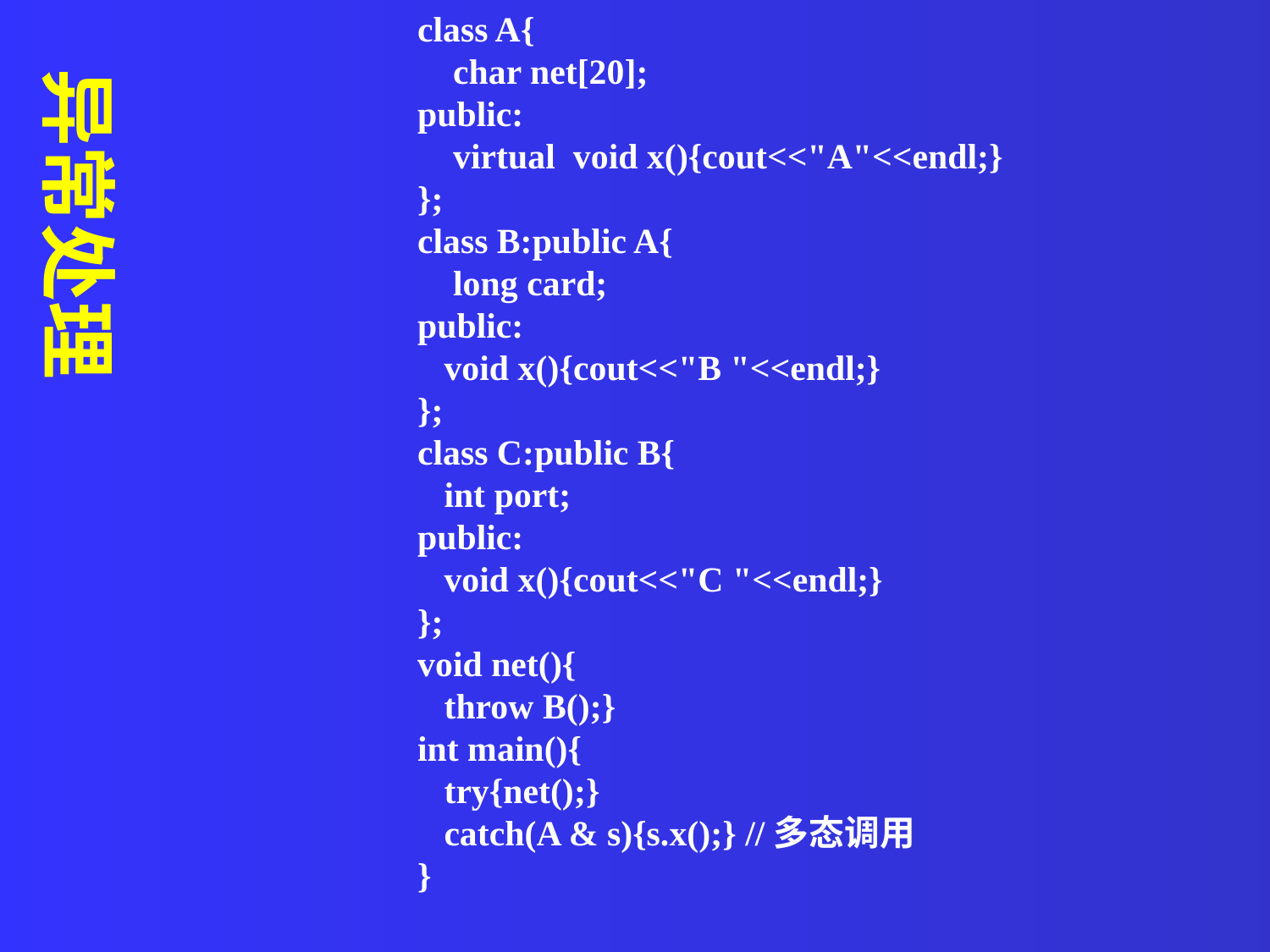

class A{
    char net[20];
public:
    virtual  void x(){cout<<"A"<<endl;}
};
class B:public A{
    long card;
public:
   void x(){cout<<"B "<<endl;}
};
class C:public B{
   int port;
public:
   void x(){cout<<"C "<<endl;}
};
void net(){
   throw B();}
int main(){
   try{net();}
   catch(A & s){s.x();} //多态调用
}
异常处理